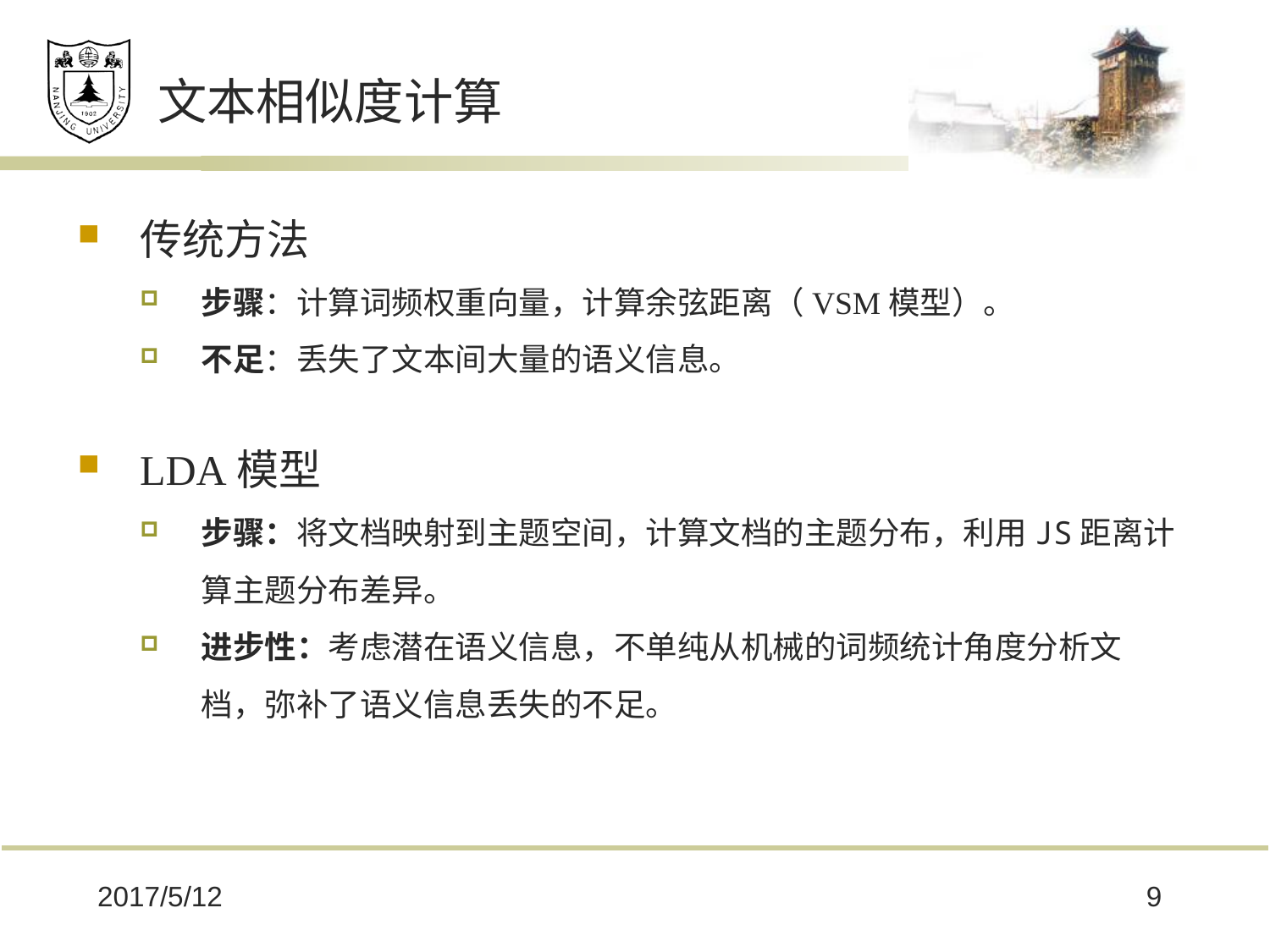

# 文本相似度计算
传统方法
步骤：计算词频权重向量，计算余弦距离（VSM模型）。
不足：丢失了文本间大量的语义信息。

LDA模型
步骤：将文档映射到主题空间，计算文档的主题分布，利用JS距离计算主题分布差异。
进步性：考虑潜在语义信息，不单纯从机械的词频统计角度分析文档，弥补了语义信息丢失的不足。

2017/5/12
9